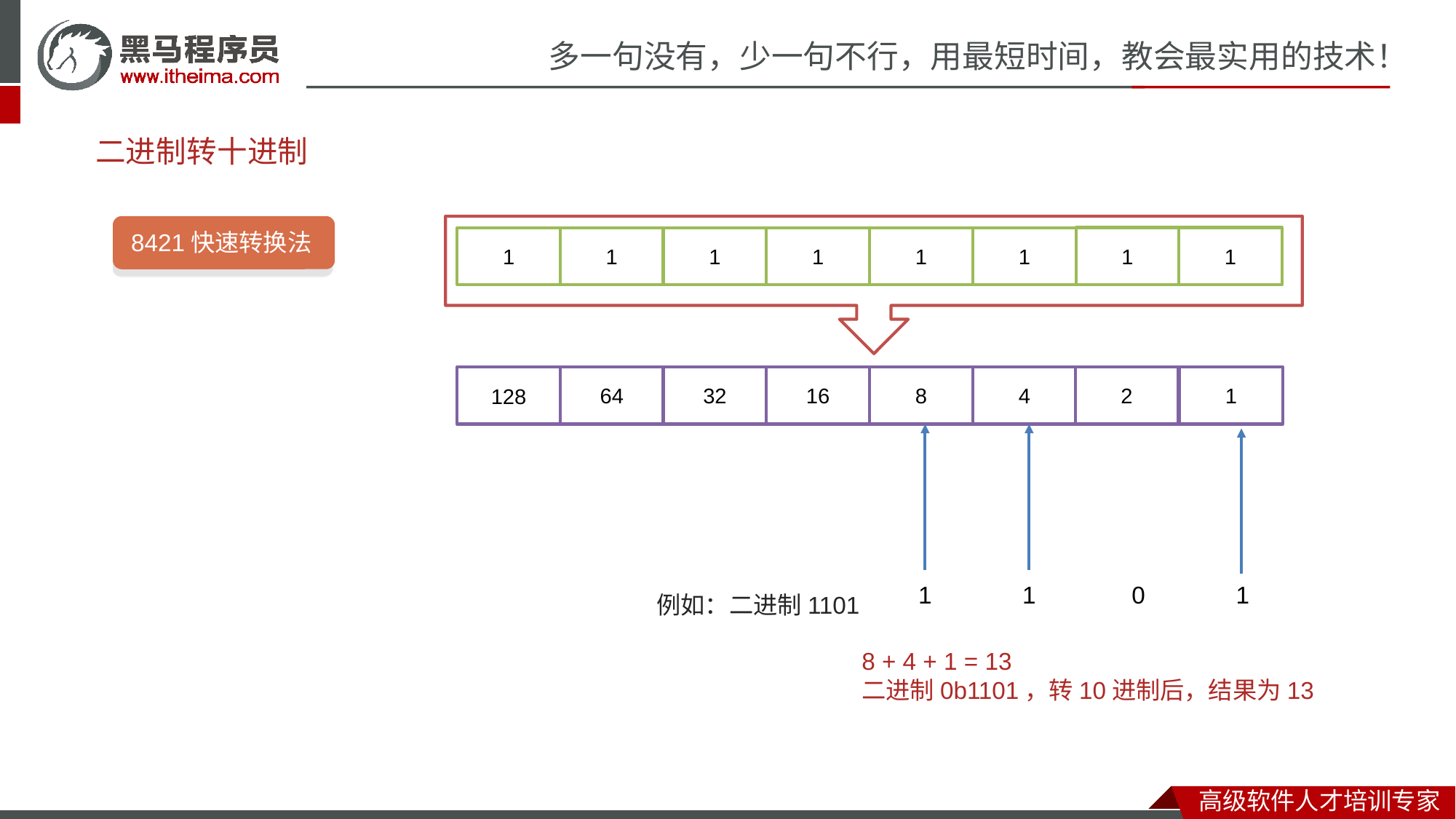

二进制转十进制

8421快速转换法

1
1
1
1
1
1
1
1
64
32
16
8
4
2
1
128
例如：二进制1101
1
1
0
1
8 + 4 + 1 = 13
二进制0b1101，转10进制后，结果为13